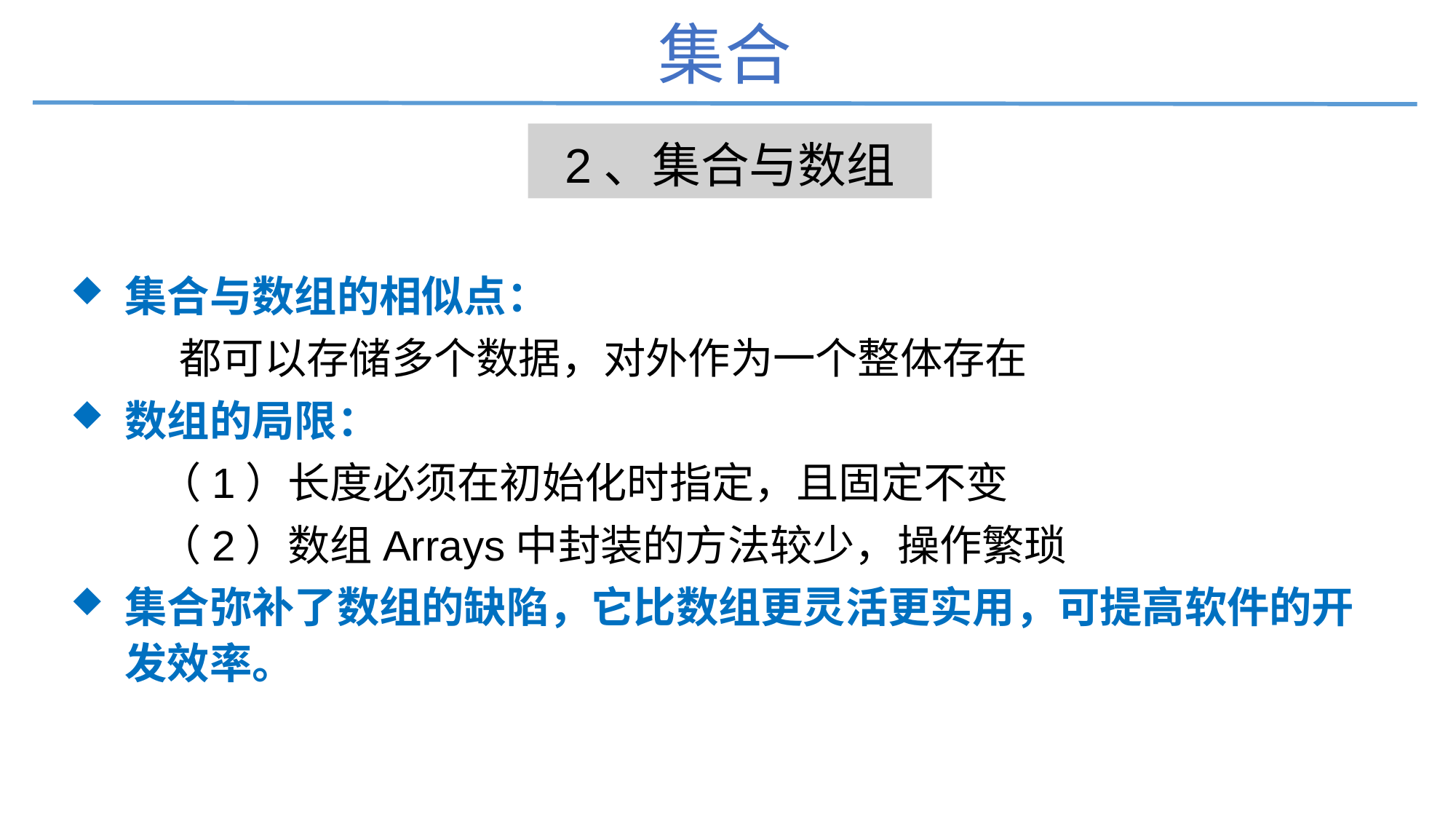

# 集合
2、集合与数组
集合与数组的相似点：
	都可以存储多个数据，对外作为一个整体存在
数组的局限：
（1）长度必须在初始化时指定，且固定不变
（2）数组Arrays中封装的方法较少，操作繁琐
集合弥补了数组的缺陷，它比数组更灵活更实用，可提高软件的开发效率。